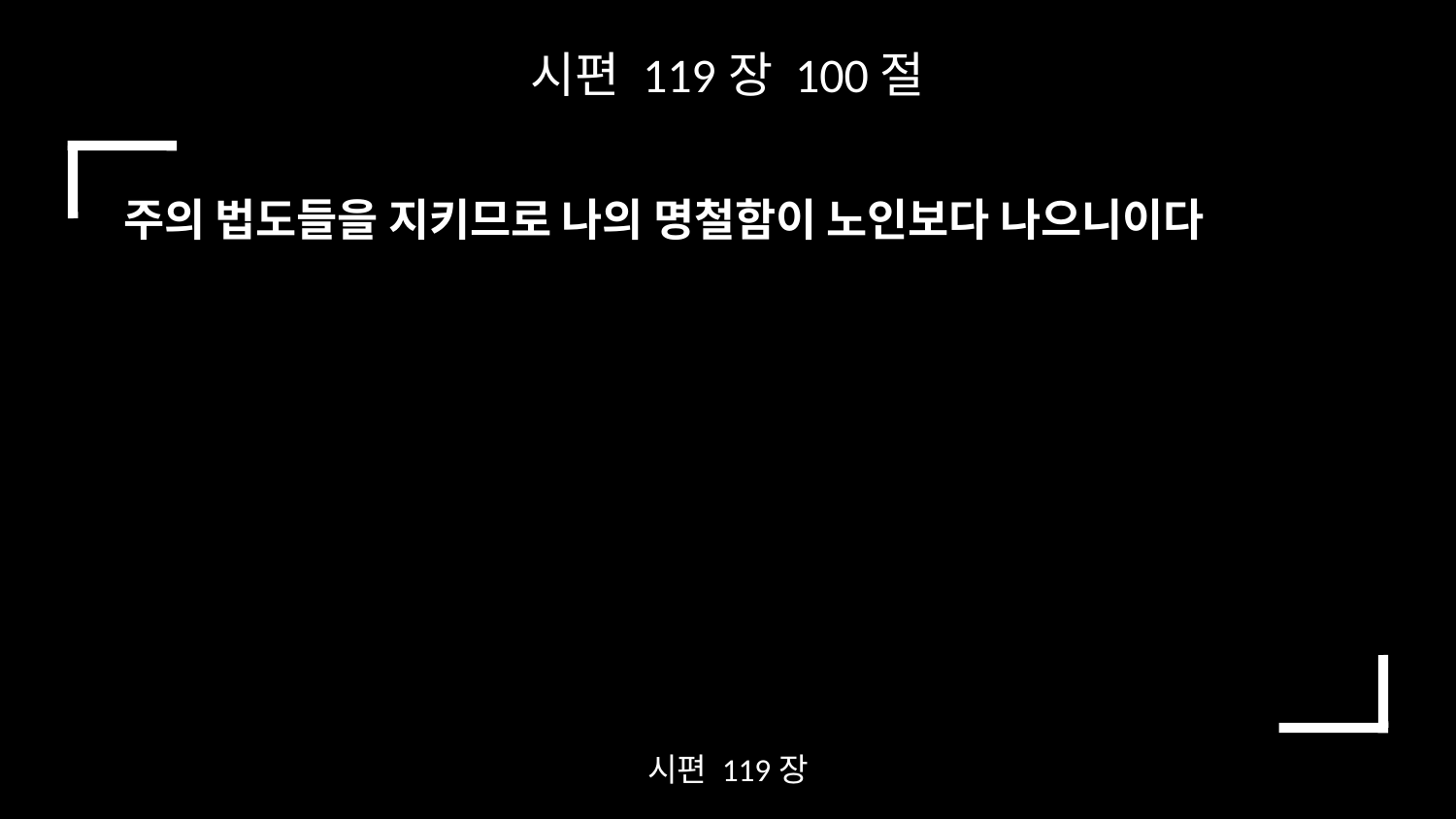

시편 119장 100절

주의 법도들을 지키므로 나의 명철함이 노인보다 나으니이다

시편 119장